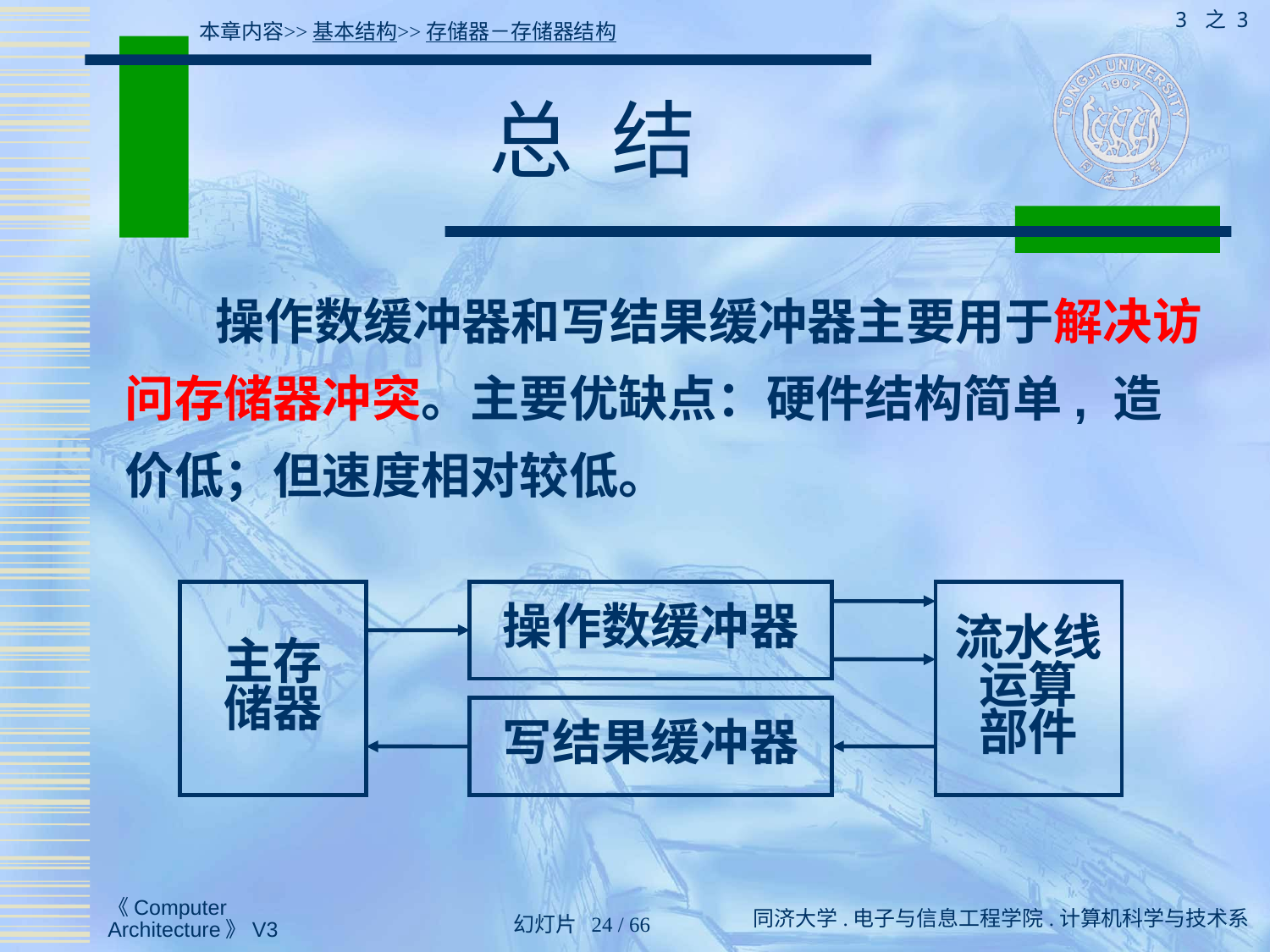

3 之 3
本章内容>>基本结构>>存储器－存储器结构
# 总  结
       操作数缓冲器和写结果缓冲器主要用于解决访问存储器冲突。主要优缺点：硬件结构简单, 造价低；但速度相对较低。
主存
储器
操作数缓冲器
流水线
运算
部件

写结果缓冲器